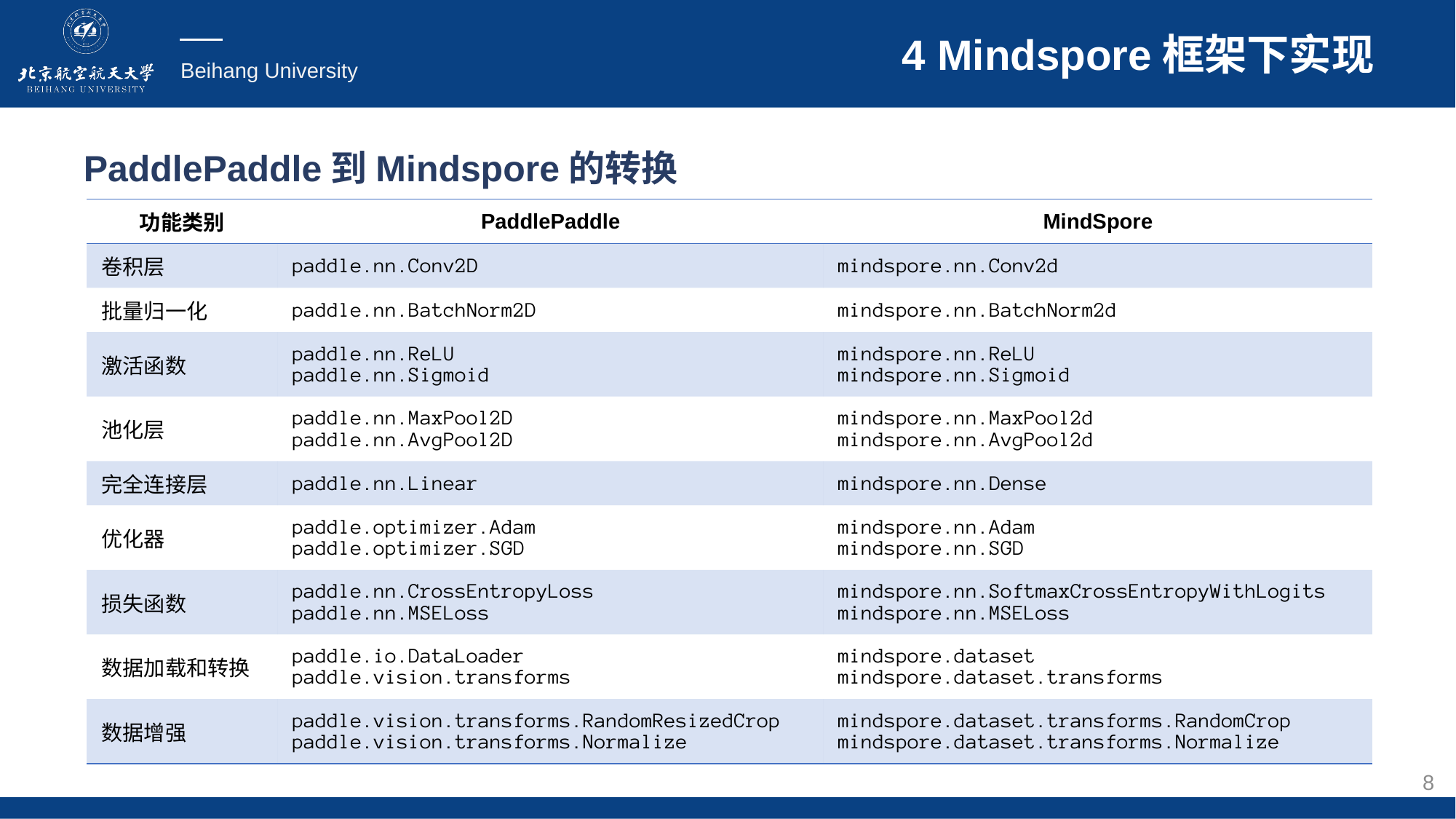

# 4 Mindspore框架下实现
PaddlePaddle到Mindspore的转换
| 功能类别 | PaddlePaddle | MindSpore |
| --- | --- | --- |
| 卷积层 | paddle.nn.Conv2D | mindspore.nn.Conv2d |
| 批量归一化 | paddle.nn.BatchNorm2D | mindspore.nn.BatchNorm2d |
| 激活函数 | paddle.nn.ReLU paddle.nn.Sigmoid | mindspore.nn.ReLU mindspore.nn.Sigmoid |
| 池化层 | paddle.nn.MaxPool2D paddle.nn.AvgPool2D | mindspore.nn.MaxPool2d mindspore.nn.AvgPool2d |
| 完全连接层 | paddle.nn.Linear | mindspore.nn.Dense |
| 优化器 | paddle.optimizer.Adam paddle.optimizer.SGD | mindspore.nn.Adam mindspore.nn.SGD |
| 损失函数 | paddle.nn.CrossEntropyLoss paddle.nn.MSELoss | mindspore.nn.SoftmaxCrossEntropyWithLogits mindspore.nn.MSELoss |
| 数据加载和转换 | paddle.io.DataLoader paddle.vision.transforms | mindspore.dataset mindspore.dataset.transforms |
| 数据增强 | paddle.vision.transforms.RandomResizedCrop paddle.vision.transforms.Normalize | mindspore.dataset.transforms.RandomCrop mindspore.dataset.transforms.Normalize |
8